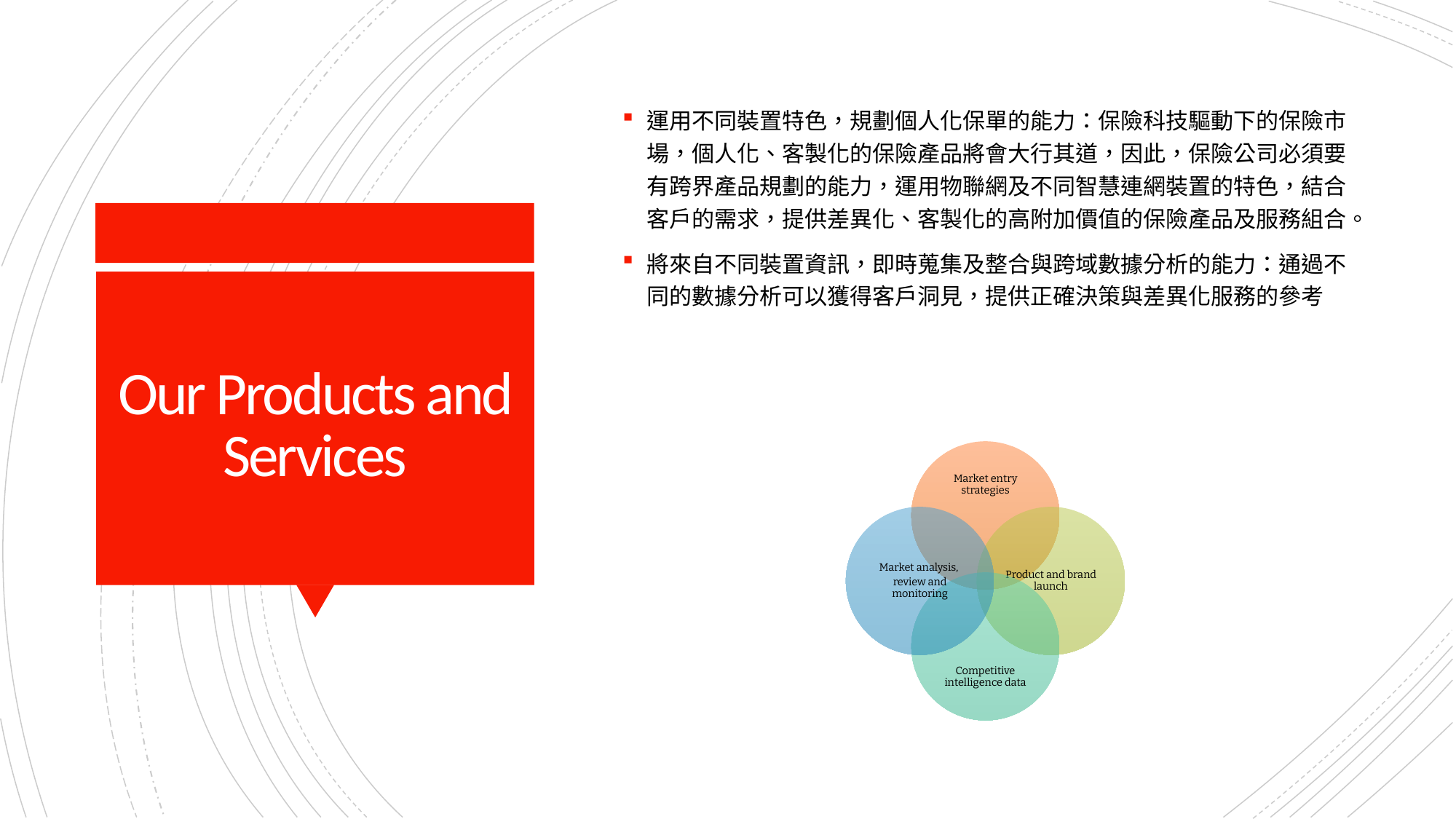

運用不同裝置特色，規劃個人化保單的能力：保險科技驅動下的保險市場，個人化、客製化的保險產品將會大行其道，因此，保險公司必須要有跨界產品規劃的能力，運用物聯網及不同智慧連網裝置的特色，結合客戶的需求，提供差異化、客製化的高附加價值的保險產品及服務組合。
將來自不同裝置資訊，即時蒐集及整合與跨域數據分析的能力：通過不同的數據分析可以獲得客戶洞見，提供正確決策與差異化服務的參考
# Our Products and Services
Market entry strategies
Product and brand launch
Competitive intelligence data
Market analysis,
review and monitoring